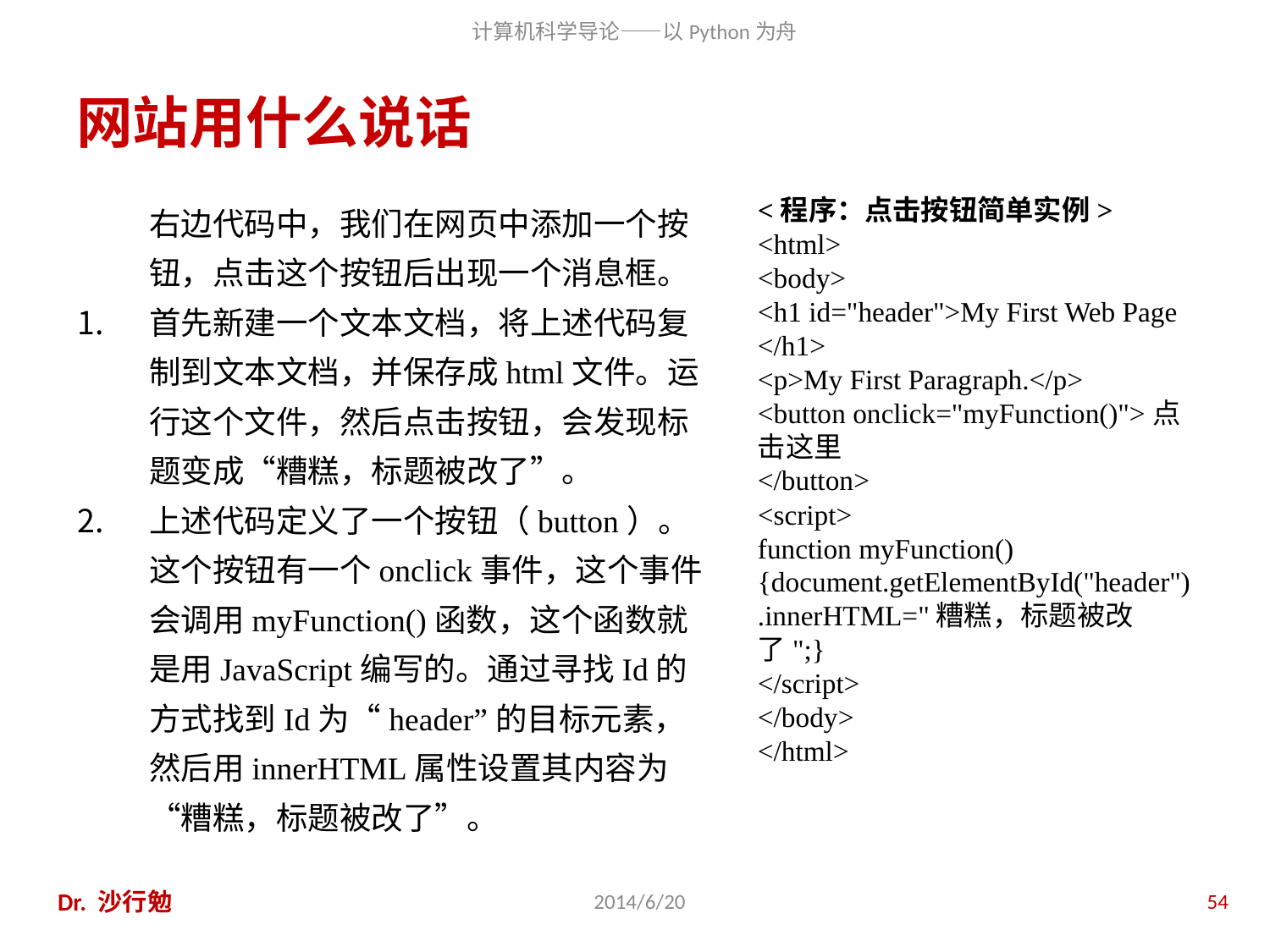

# 网站用什么说话
	右边代码中，我们在网页中添加一个按钮，点击这个按钮后出现一个消息框。
首先新建一个文本文档，将上述代码复制到文本文档，并保存成html文件。运行这个文件，然后点击按钮，会发现标题变成“糟糕，标题被改了”。
上述代码定义了一个按钮（button）。这个按钮有一个onclick事件，这个事件会调用myFunction()函数，这个函数就是用JavaScript编写的。通过寻找Id的方式找到Id为“header”的目标元素，然后用innerHTML属性设置其内容为“糟糕，标题被改了”。
<程序：点击按钮简单实例>
<html>
<body>
<h1 id="header">My First Web Page
</h1>
<p>My First Paragraph.</p>
<button onclick="myFunction()">点击这里
</button>
<script>
function myFunction()
{document.getElementById("header").innerHTML="糟糕，标题被改了";}
</script>
</body>
</html>

Dr. 沙行勉
2014/6/20
54